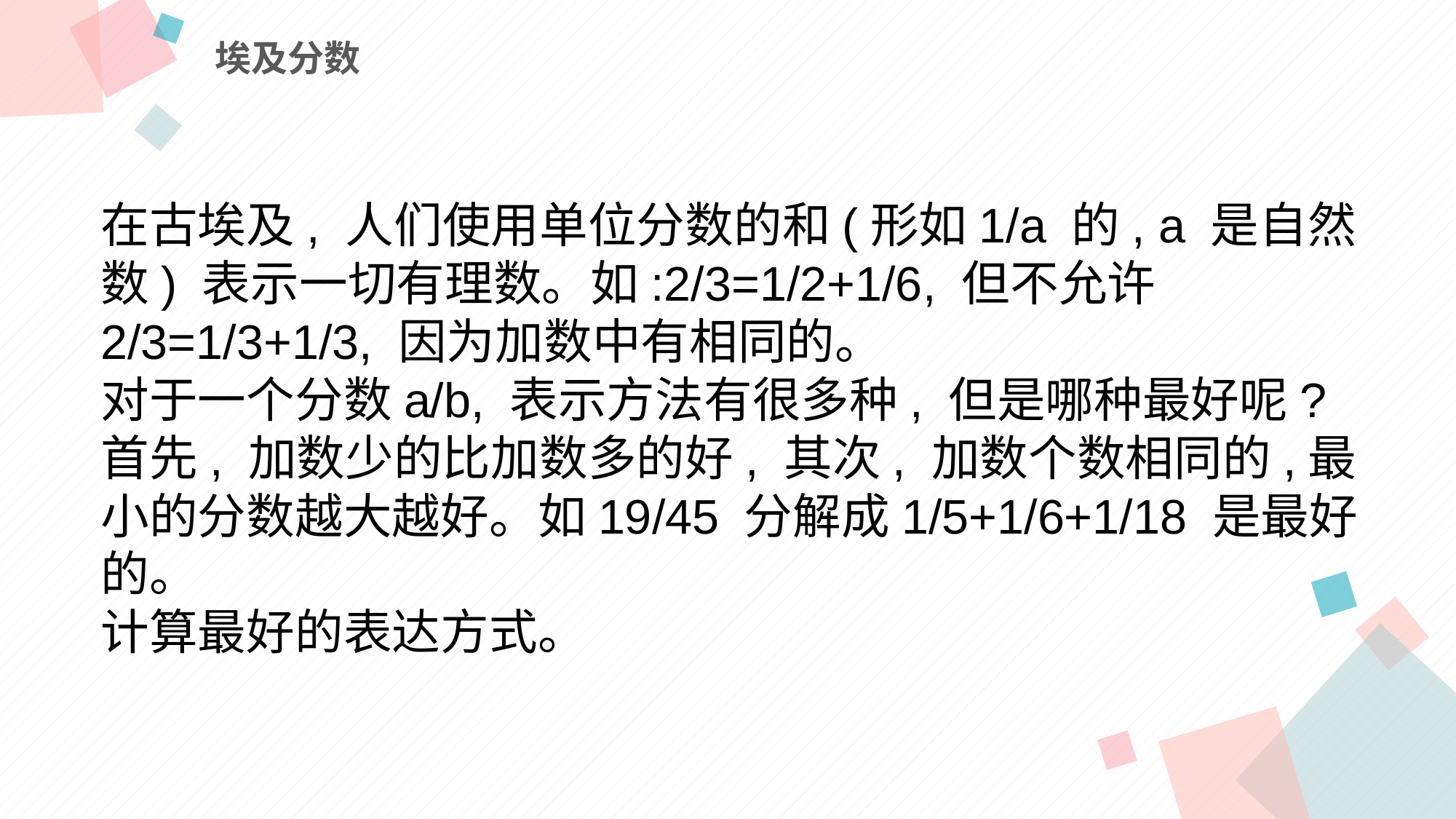

埃及分数
在古埃及, 人们使用单位分数的和(形如1/a 的, a 是自然数) 表示一切有理数。如:2/3=1/2+1/6, 但不允许2/3=1/3+1/3, 因为加数中有相同的。
对于一个分数a/b, 表示方法有很多种, 但是哪种最好呢?
首先, 加数少的比加数多的好, 其次, 加数个数相同的,最小的分数越大越好。如19/45 分解成1/5+1/6+1/18 是最好的。
计算最好的表达方式。